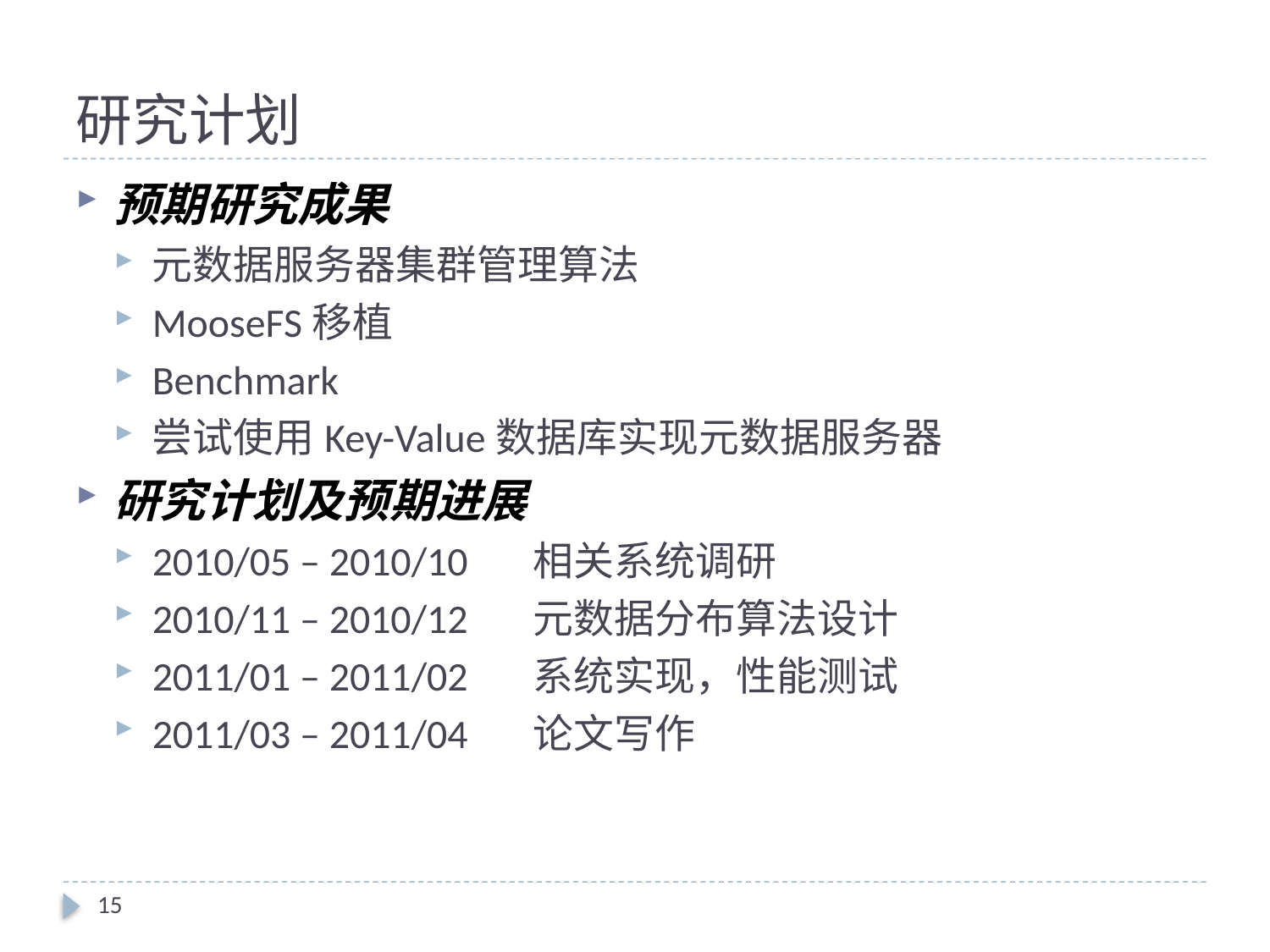

# 研究计划
预期研究成果
元数据服务器集群管理算法
MooseFS移植
Benchmark
尝试使用Key-Value数据库实现元数据服务器
研究计划及预期进展
2010/05 – 2010/10	相关系统调研
2010/11 – 2010/12	元数据分布算法设计
2011/01 – 2011/02	系统实现，性能测试
2011/03 – 2011/04	论文写作

15